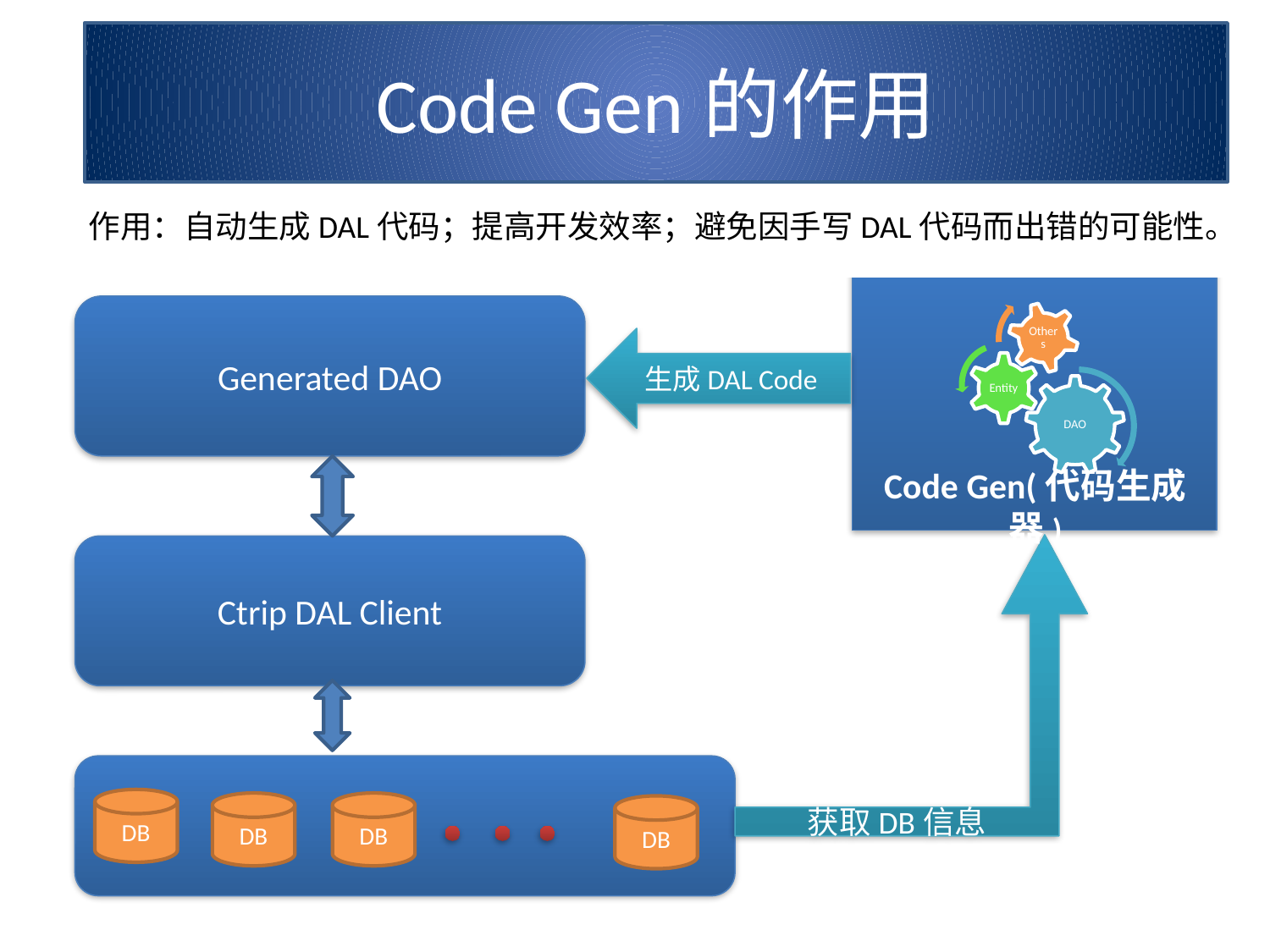

Code Gen的作用
作用：自动生成DAL代码；提高开发效率；避免因手写DAL代码而出错的可能性。

DAO
Entity
Others
Generated DAO
生成DAL Code

Code Gen(代码生成器)
获取DB信息
Ctrip DAL Client

DB
DB
DB
DB